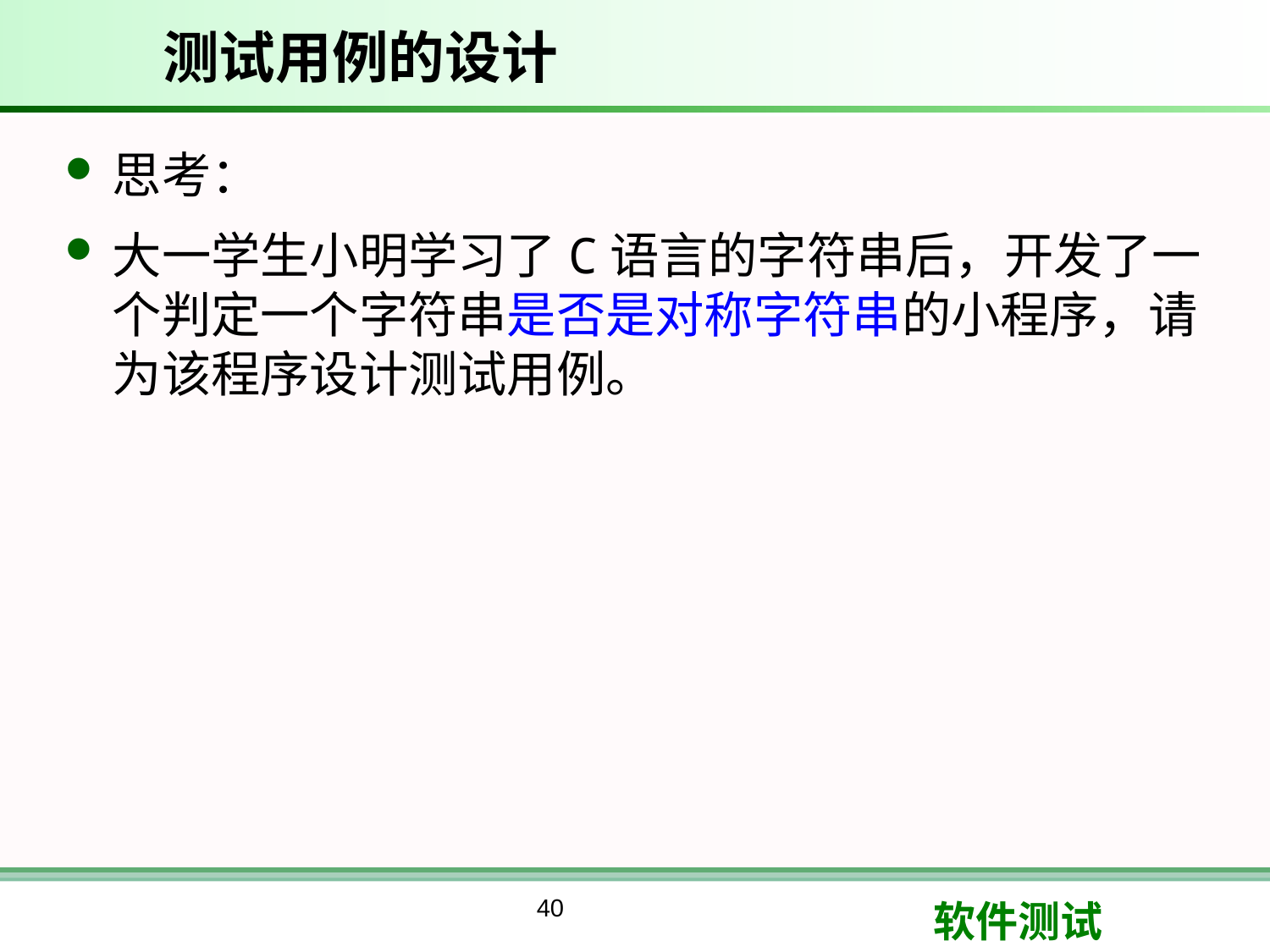

# 测试用例的设计
思考：
大一学生小明学习了C语言的字符串后，开发了一个判定一个字符串是否是对称字符串的小程序，请为该程序设计测试用例。
40